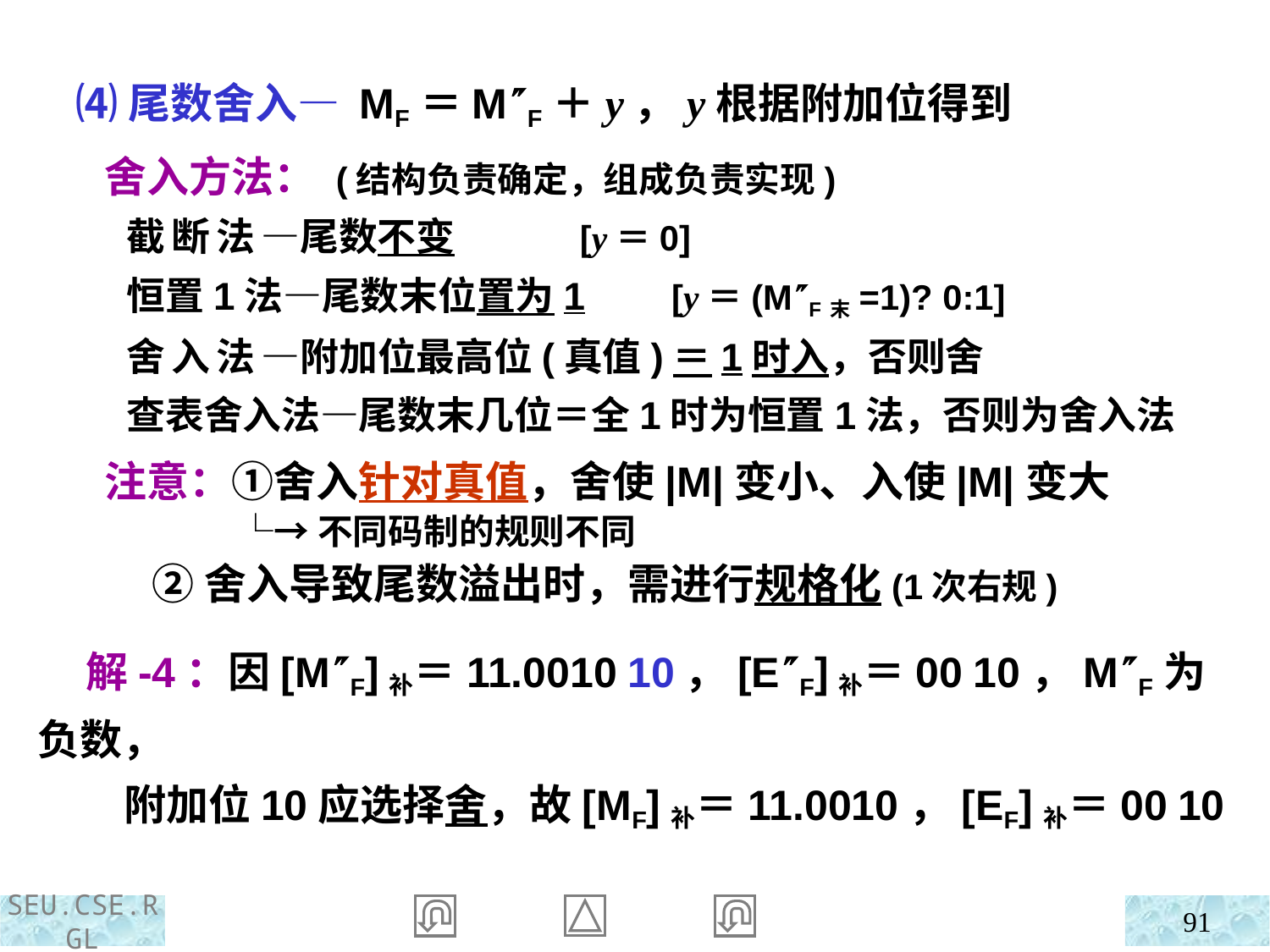

⑷尾数舍入— MF＝M″F＋y，y根据附加位得到
      舍入方法： (结构负责确定，组成负责实现)
         截断法—尾数不变             [y＝0]
         恒置1法—尾数末位置为1        [y＝(M″F末=1)? 0:1]
         舍入法—附加位最高位(真值)＝1时入，否则舍
         查表舍入法—尾数末几位＝全1时为恒置1法，否则为舍入法
      注意：①舍入针对真值，舍使|M|变小、入使|M|变大
                         └→不同码制的规则不同
            ②舍入导致尾数溢出时，需进行规格化(1次右规)
    解-4：因[M″F]补＝11.0010 10，[E″F]补＝00 10，M″F为负数，
        附加位10应选择舍，故[MF]补＝11.0010，[EF]补＝00 10

91